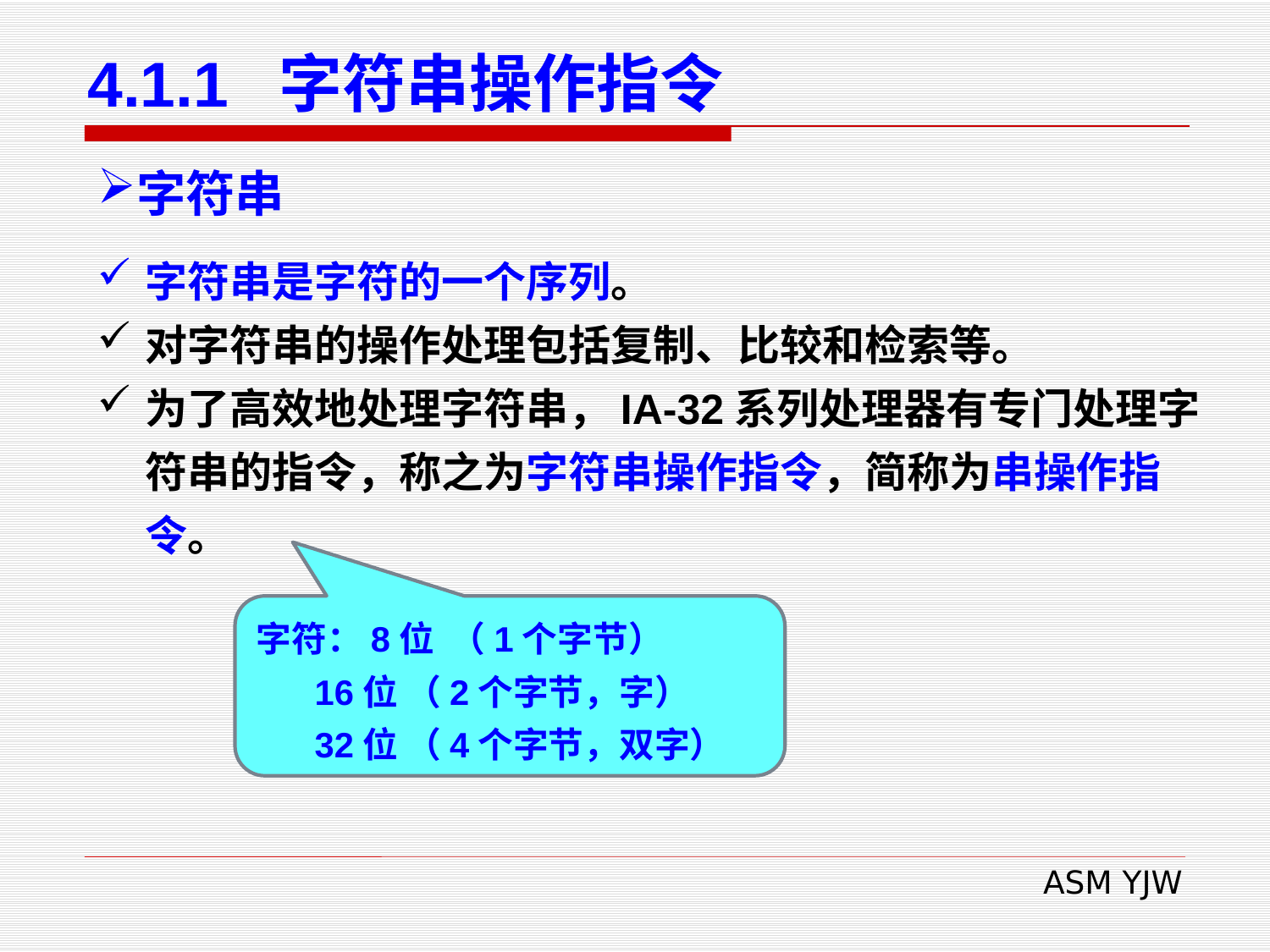

# 4.1.1  字符串操作指令
字符串
字符串是字符的一个序列。
对字符串的操作处理包括复制、比较和检索等。
为了高效地处理字符串，IA-32系列处理器有专门处理字符串的指令，称之为字符串操作指令，简称为串操作指令。
字符：8位  （1个字节）
      16位 （2个字节，字）
      32位 （4个字节，双字）